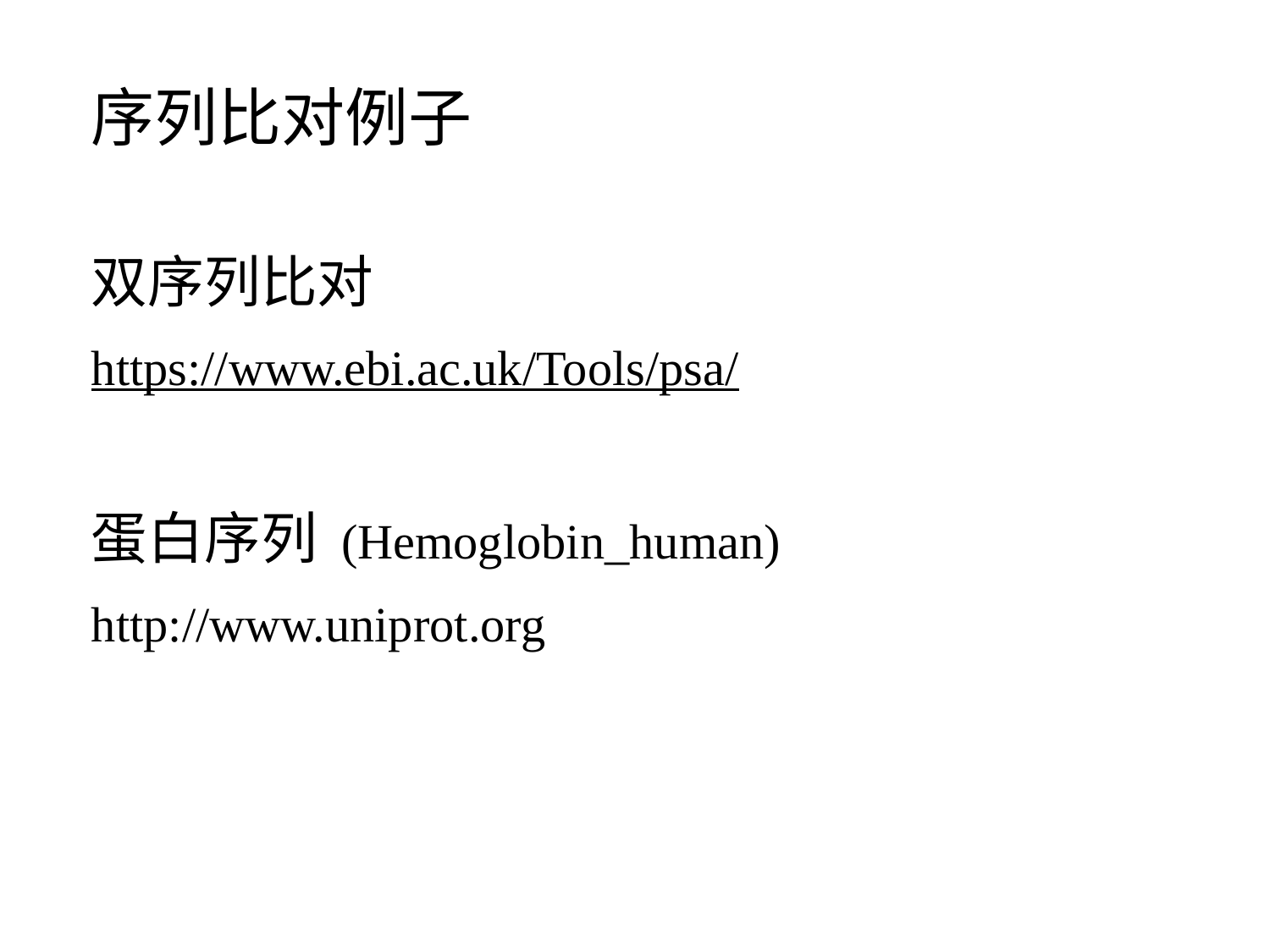

# 序列比对例子
双序列比对
https://www.ebi.ac.uk/Tools/psa/

蛋白序列 (Hemoglobin_human)
http://www.uniprot.org
15